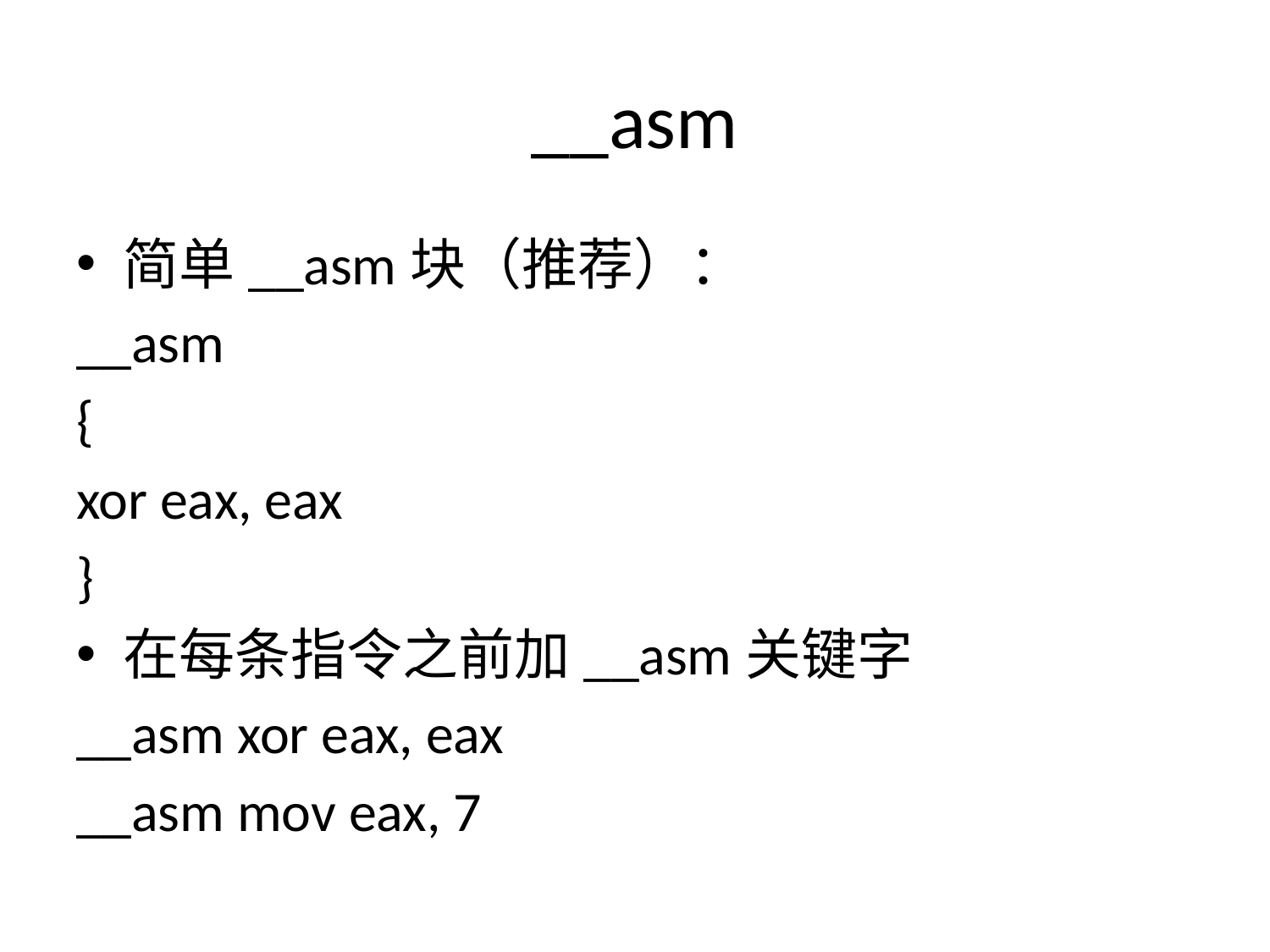

# __asm
简单__asm块（推荐）：
__asm
{
xor eax, eax
}
在每条指令之前加__asm关键字
__asm xor eax, eax
__asm mov eax, 7